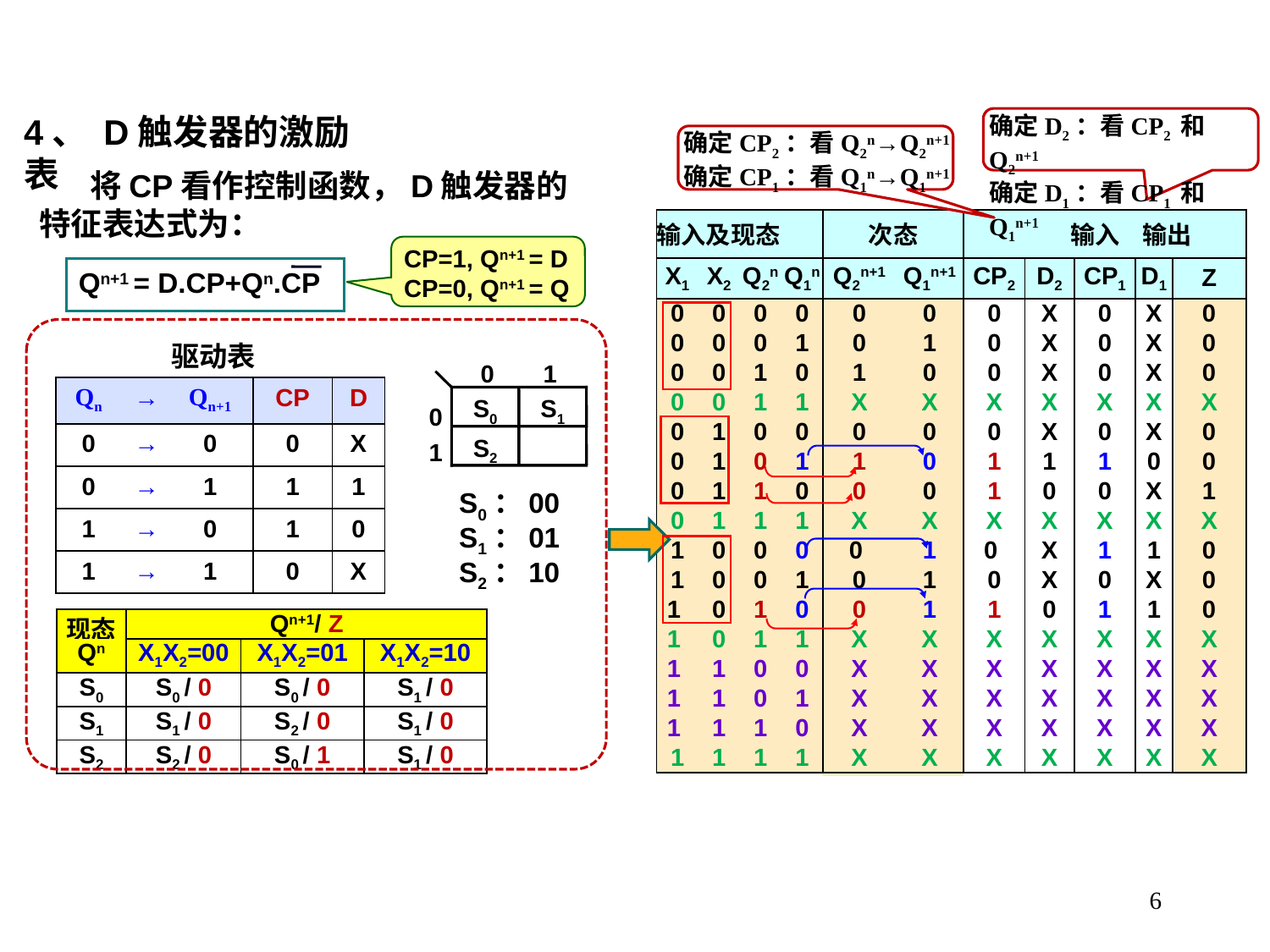

确定D2：看CP2 和Q2n+1
确定D1：看CP1 和Q1n+1

4、 D触发器的激励表
确定CP2：看Q2n→Q2n+1
确定CP1：看Q1n→Q1n+1

      将CP看作控制函数，D触发器的特征表达式为：
| 输入及现态 |  |  |  | 次态 |  | 输入 输出 |  |  |  |  |
| --- | --- | --- | --- | --- | --- | --- | --- | --- | --- | --- |
| X1 | X2 | Q2n | Q1n | Q2n+1 | Q1n+1 | CP2 | D2 | CP1 | D1 | Z |
| 0 | 0 | 0 | 0 | 0 | 0 | 0 | X | 0 | X | 0 |
| 0 | 0 | 0 | 1 | 0 | 1 | 0 | X | 0 | X | 0 |
| 0 | 0 | 1 | 0 | 1 | 0 | 0 | X | 0 | X | 0 |
| 0 | 0 | 1 | 1 | X | X | X | X | X | X | X |
| 0 | 1 | 0 | 0 | 0 | 0 | 0 | X | 0 | X | 0 |
| 0 | 1 | 0 | 1 | 1 | 0 | 1 | 1 | 1 | 0 | 0 |
| 0 | 1 | 1 | 0 | 0 | 0 | 1 | 0 | 0 | X | 1 |
| 0 | 1 | 1 | 1 | X | X | X | X | X | X | X |
| 1 | 0 | 0 | 0 | 0 | 1 | 0 | X | 1 | 1 | 0 |
| 1 | 0 | 0 | 1 | 0 | 1 | 0 | X | 0 | X | 0 |
| 1 | 0 | 1 | 0 | 0 | 1 | 1 | 0 | 1 | 1 | 0 |
| 1 | 0 | 1 | 1 | X | X | X | X | X | X | X |
| 1 | 1 | 0 | 0 | X | X | X | X | X | X | X |
| 1 | 1 | 0 | 1 | X | X | X | X | X | X | X |
| 1 | 1 | 1 | 0 | X | X | X | X | X | X | X |
| 1 | 1 | 1 | 1 | X | X | X | X | X | X | X |

CP=1, Qn+1 = D
CP=0, Qn+1 = Q
Qn+1 = D.CP+Qn.CP

 驱动表
0       1

S0

S1

0
1
S2

| Qn | → | Qn+1 | CP | D |
| --- | --- | --- | --- | --- |
| 0 | → | 0 | 0 | X |
| 0 | → | 1 | 1 | 1 |
| 1 | → | 0 | 1 | 0 |
| 1 | → | 1 | 0 | X |

S0：00
S1：01
S2：10

| 现态 | Qn+1/ Z |  |  |
| --- | --- | --- | --- |
| Qn | X1X2=00 | X1X2=01 | X1X2=10 |
| S0 | S0 / 0 | S0 / 0 | S1 / 0 |
| S1 | S1 / 0 | S2 / 0 | S1 / 0 |
| S2 | S2 / 0 | S0 / 1 | S1 / 0 |
6